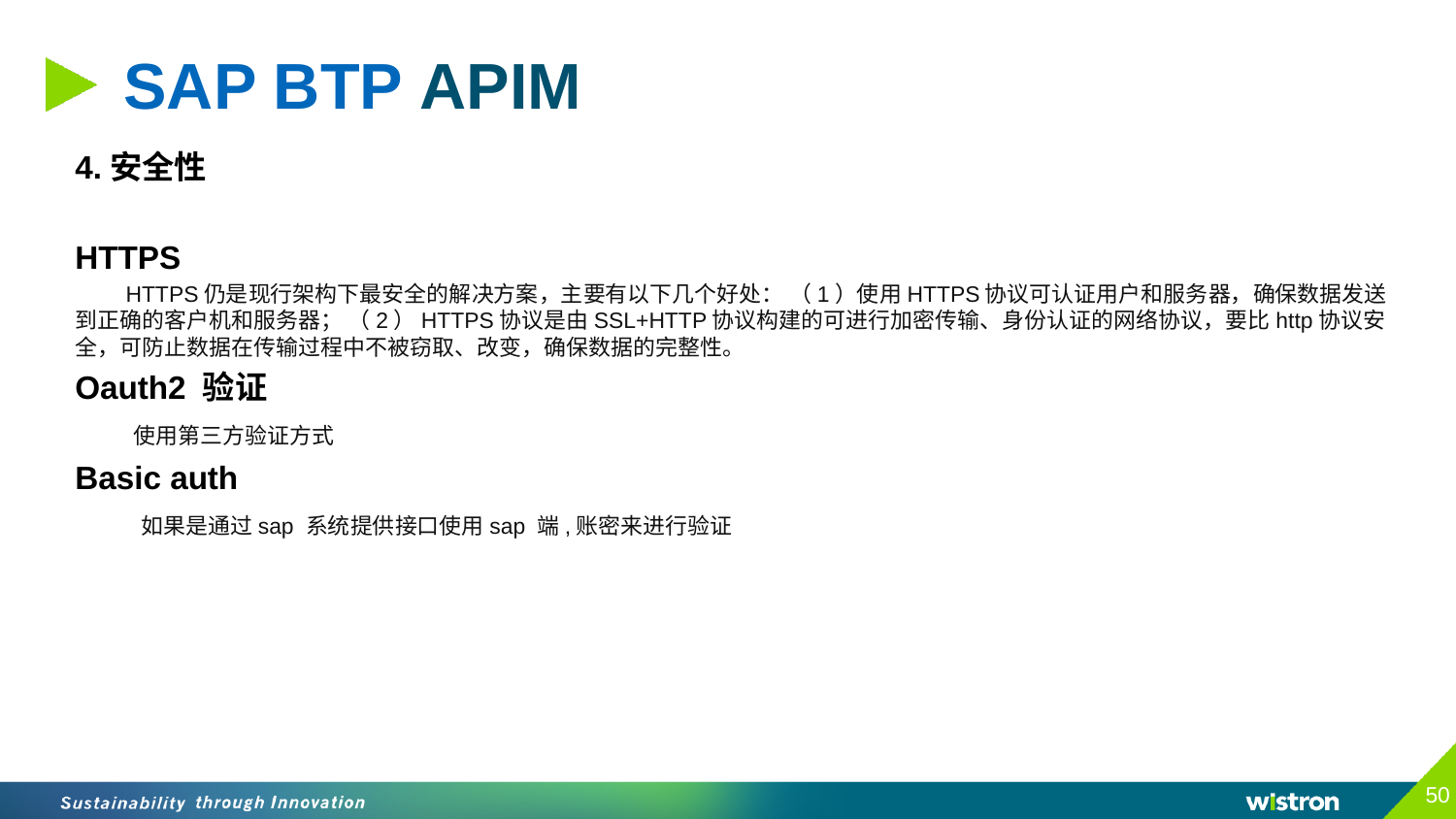

# SAP BTP APIM
4.安全性

HTTPS
        HTTPS仍是现行架构下最安全的解决方案，主要有以下几个好处： （1）使用HTTPS协议可认证用户和服务器，确保数据发送到正确的客户机和服务器； （2）HTTPS协议是由SSL+HTTP协议构建的可进行加密传输、身份认证的网络协议，要比http协议安全，可防止数据在传输过程中不被窃取、改变，确保数据的完整性。
Oauth2 验证
       使用第三方验证方式
Basic auth
        如果是通过sap 系统提供接口使用sap 端,账密来进行验证
50